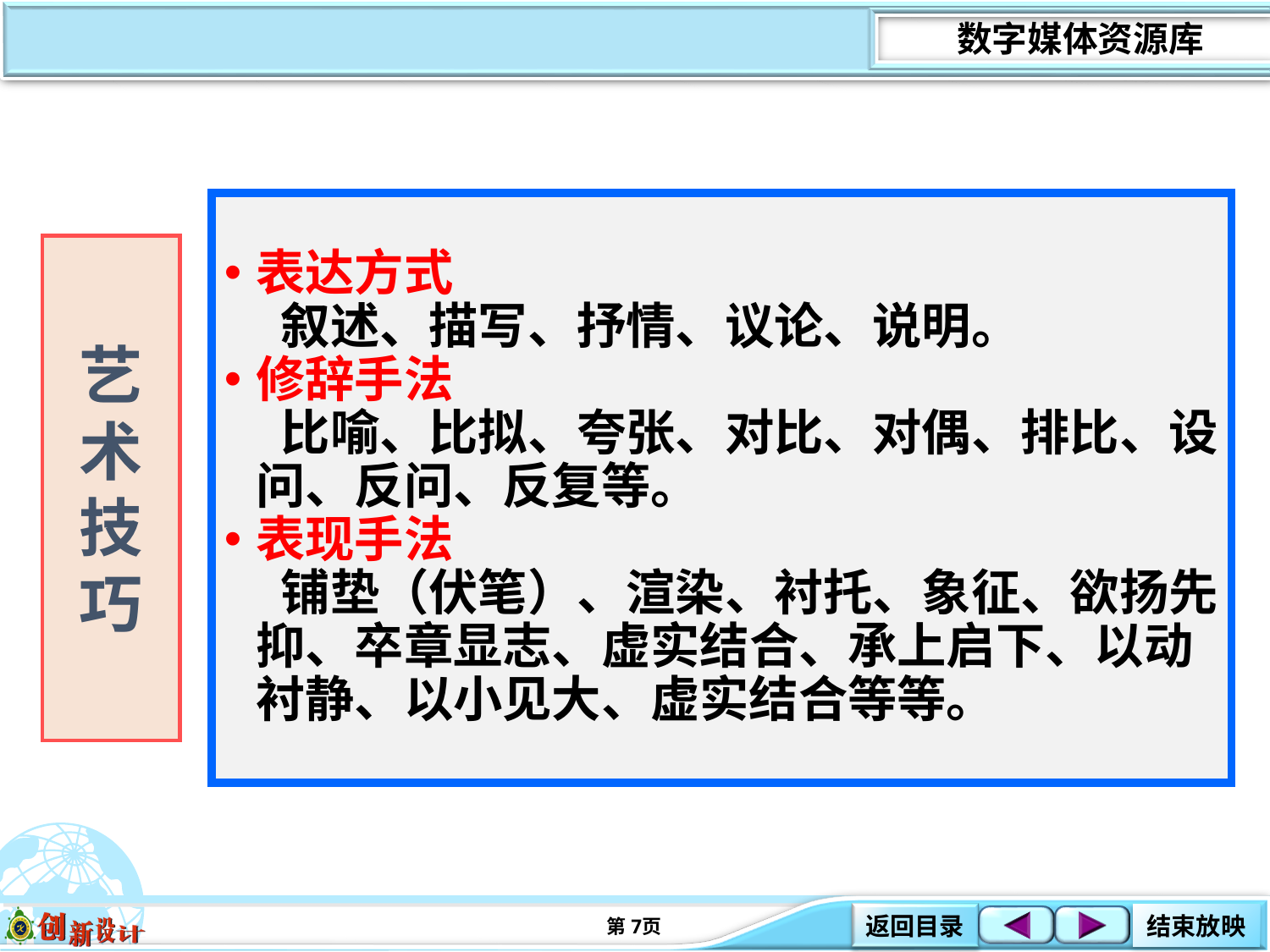

表达方式
    叙述、描写、抒情、议论、说明。
修辞手法
    比喻、比拟、夸张、对比、对偶、排比、设问、反问、反复等。
表现手法
    铺垫（伏笔）、渲染、衬托、象征、欲扬先抑、卒章显志、虚实结合、承上启下、以动衬静、以小见大、虚实结合等等。
艺
术
技
巧